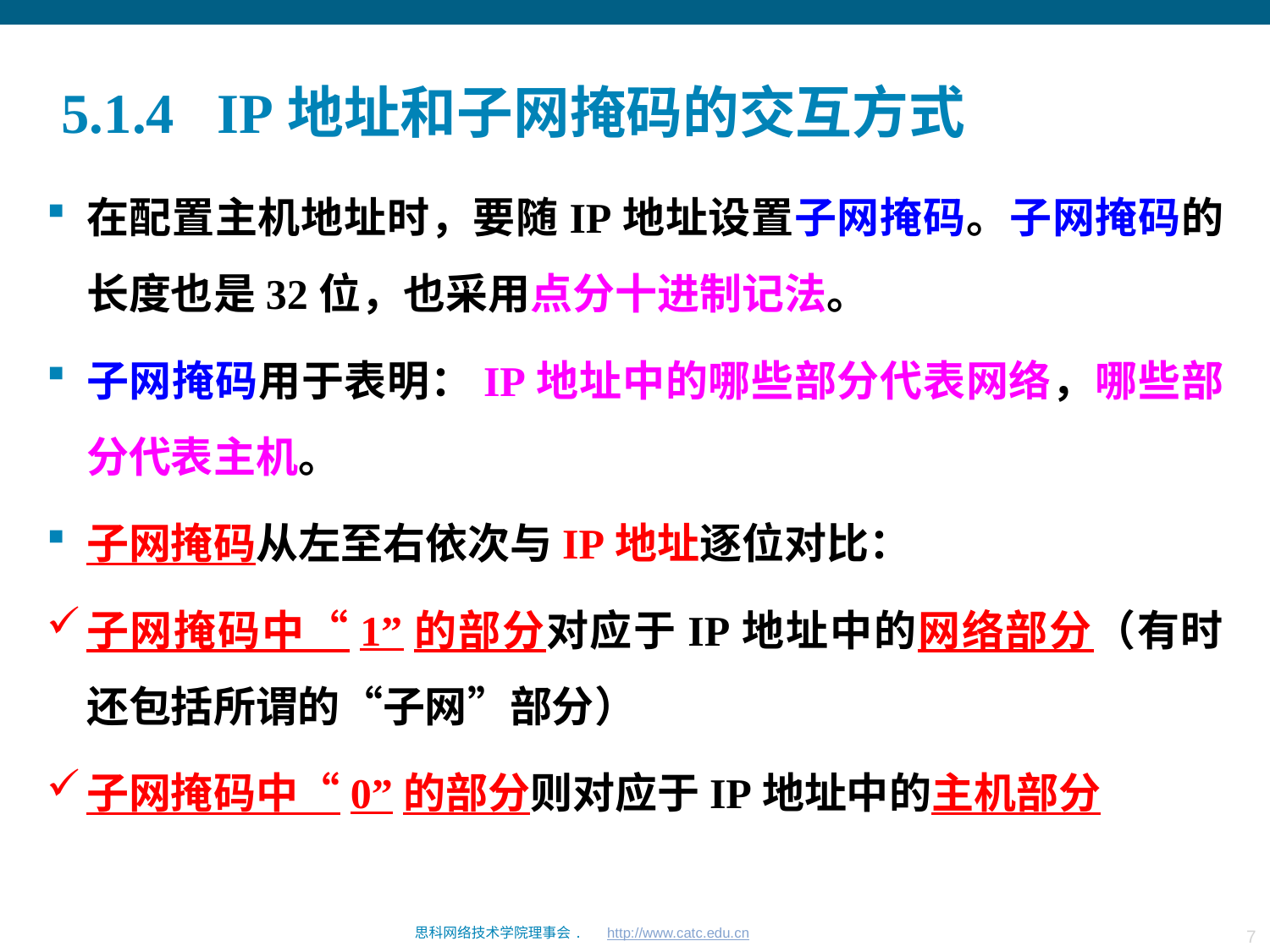

# 5.1.4   IP地址和子网掩码的交互方式
在配置主机地址时，要随IP地址设置子网掩码。子网掩码的长度也是32位，也采用点分十进制记法。
子网掩码用于表明：IP地址中的哪些部分代表网络，哪些部分代表主机。
子网掩码从左至右依次与IP地址逐位对比：
子网掩码中“1”的部分对应于IP地址中的网络部分（有时还包括所谓的“子网”部分）
子网掩码中“0”的部分则对应于IP地址中的主机部分